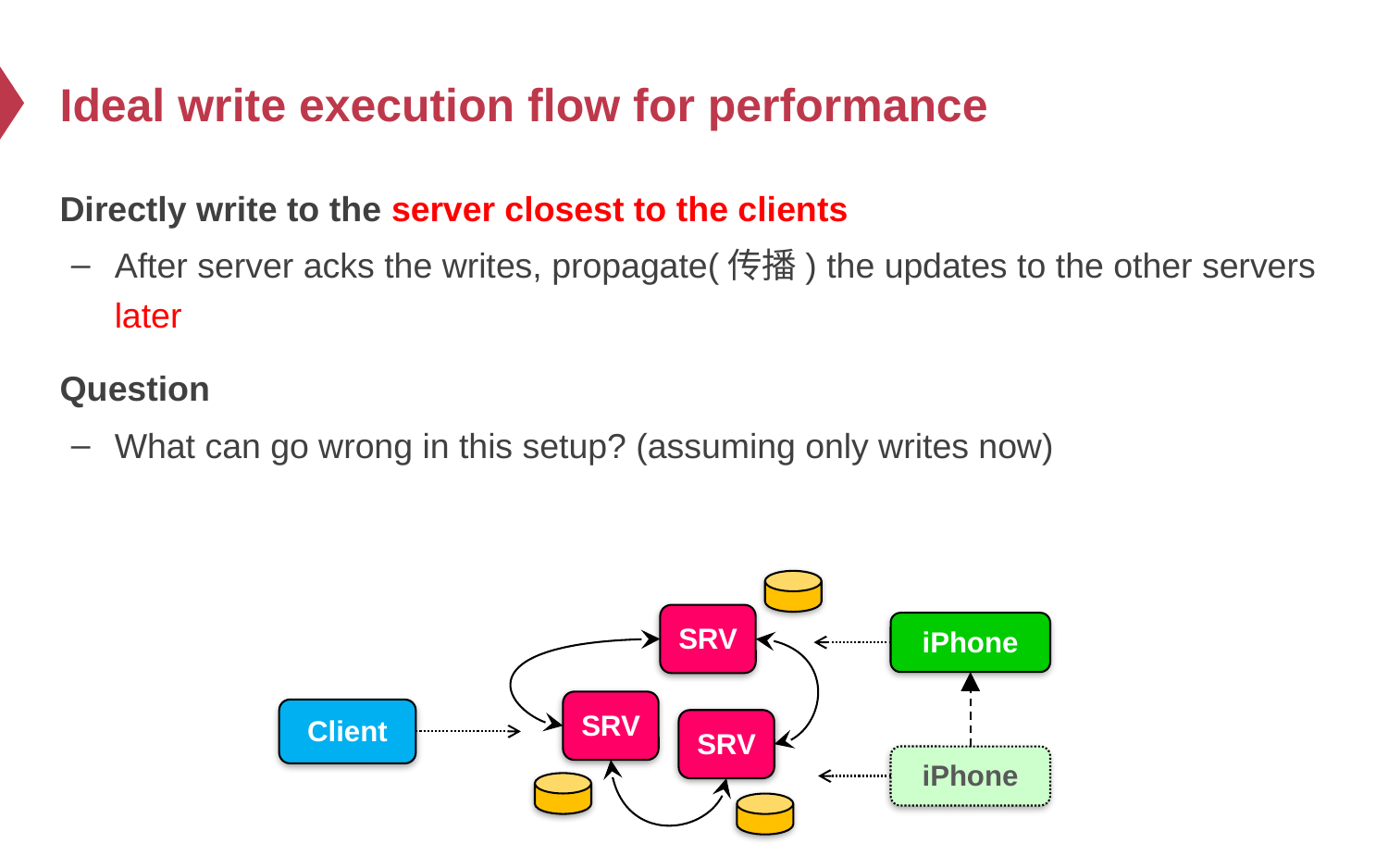

# Ideal write execution flow for performance
Directly write to the server closest to the clients
After server acks the writes, propagate(传播) the updates to the other servers later
Question
What can go wrong in this setup? (assuming only writes now)

SRV
iPhone
SRV
Client
SRV
iPhone

23